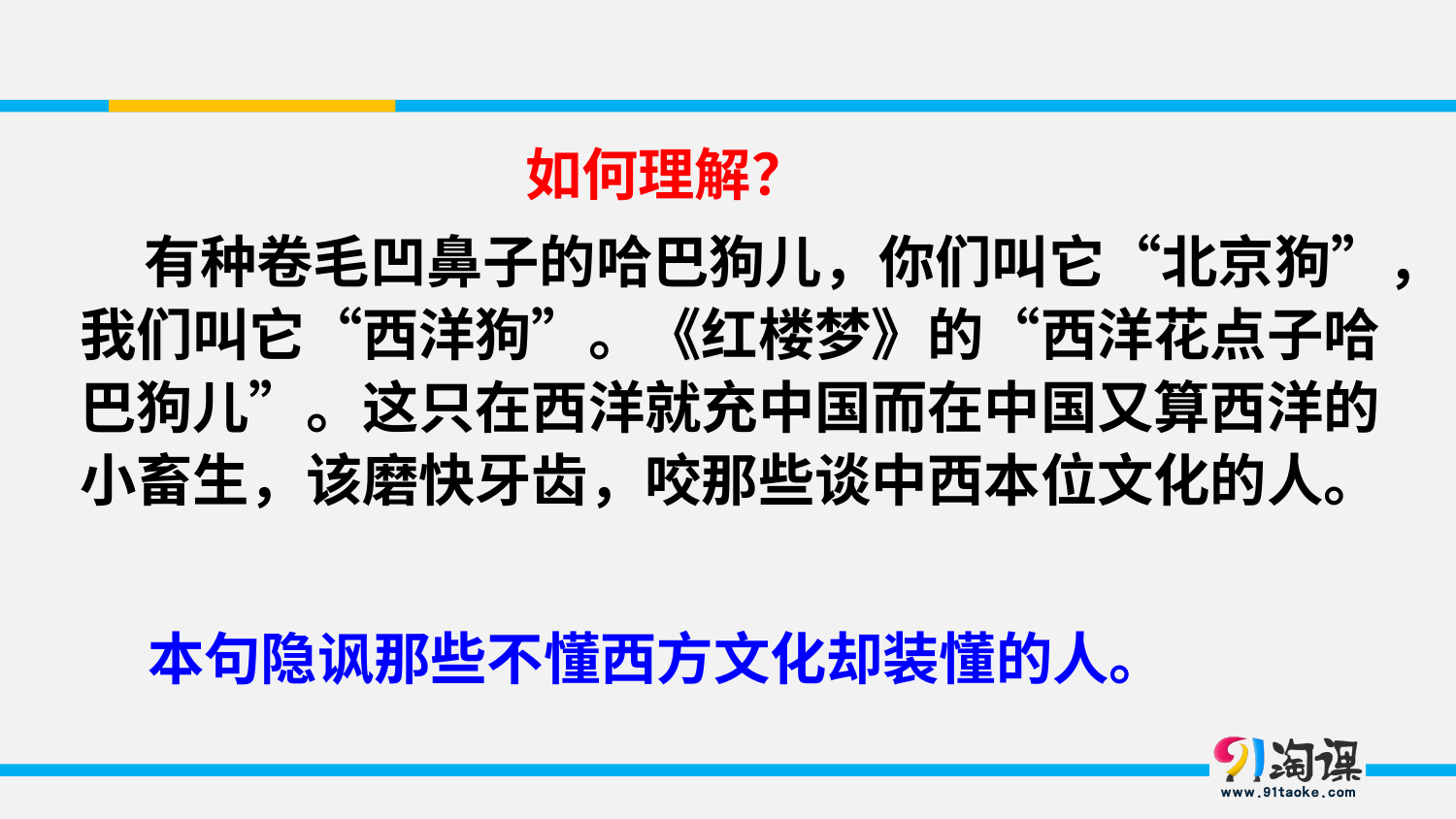

如何理解？
    有种卷毛凹鼻子的哈巴狗儿，你们叫它“北京狗”，我们叫它“西洋狗”。《红楼梦》的“西洋花点子哈巴狗儿”。这只在西洋就充中国而在中国又算西洋的小畜生，该磨快牙齿，咬那些谈中西本位文化的人。
    本句隐讽那些不懂西方文化却装懂的人。